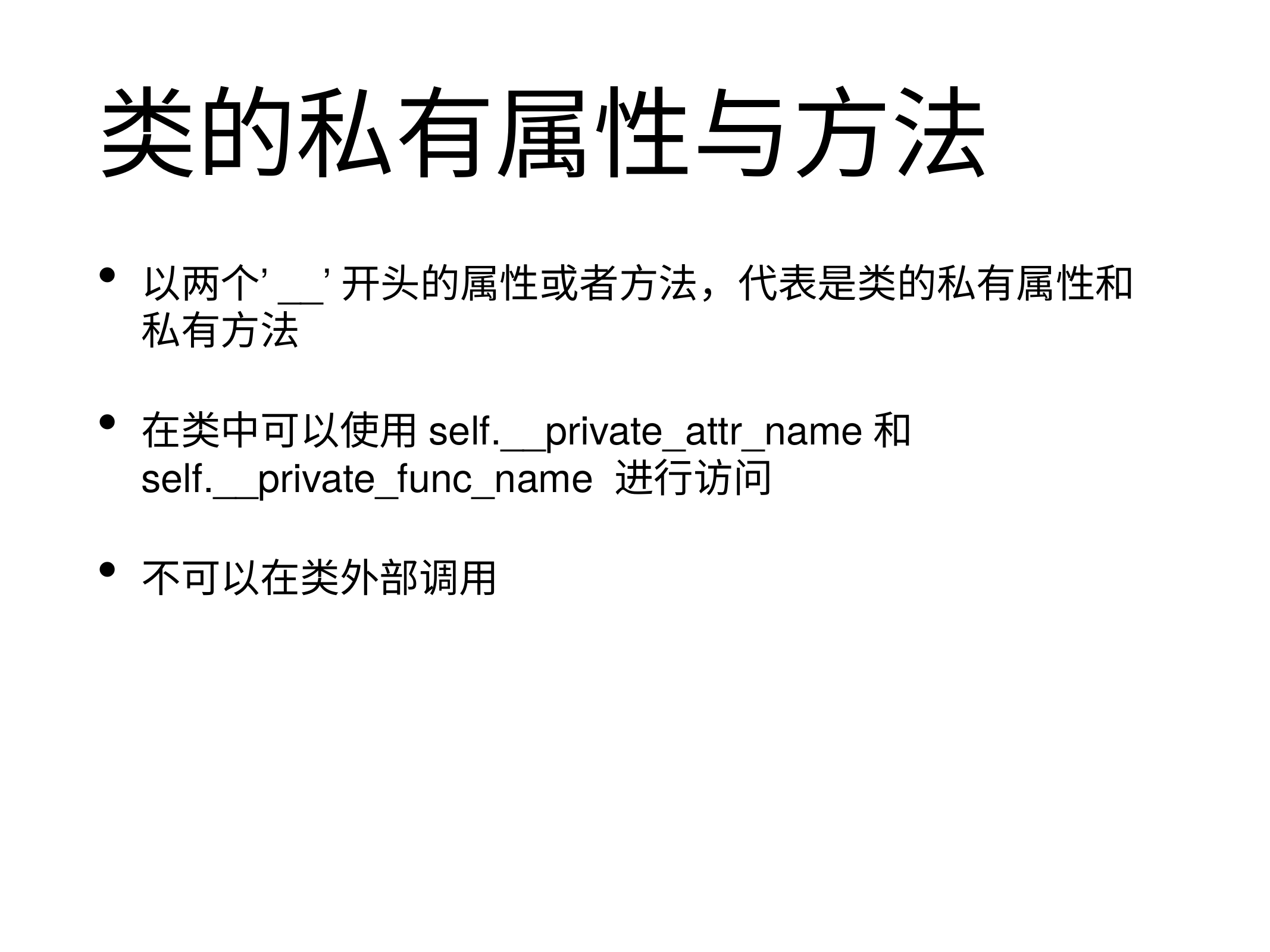

# 类的私有属性与方法
以两个’__’开头的属性或者方法，代表是类的私有属性和私有方法
在类中可以使用self.__private_attr_name和self.__private_func_name 进行访问
不可以在类外部调用